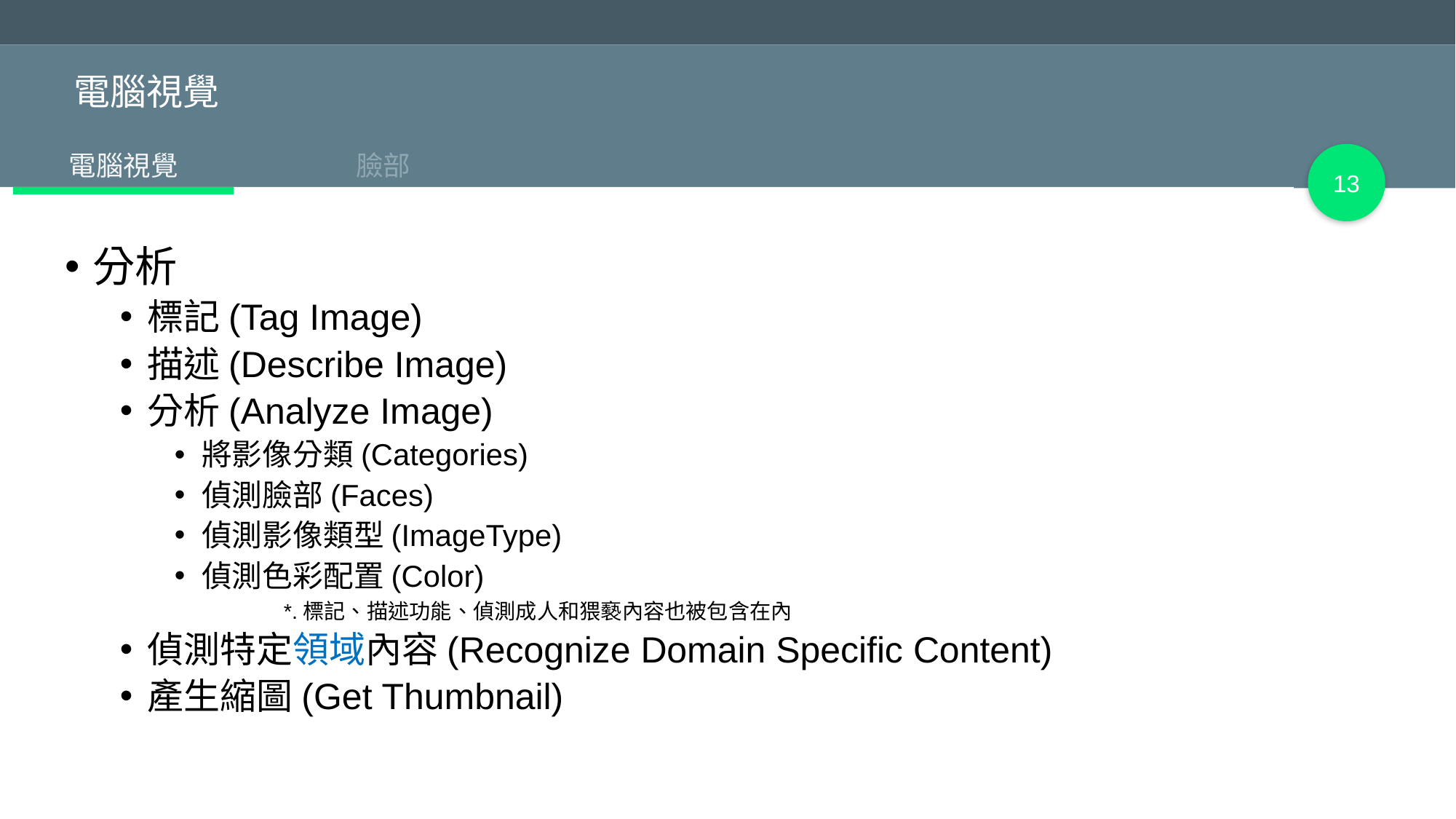

# 電腦視覺
電腦視覺
臉部

13

分析
標記(Tag Image)
描述(Describe Image)
分析(Analyze Image)
將影像分類(Categories)
偵測臉部(Faces)
偵測影像類型(ImageType)
偵測色彩配置(Color)
	*.標記、描述功能、偵測成人和猥褻內容也被包含在內
偵測特定領域內容(Recognize Domain Specific Content)
產生縮圖(Get Thumbnail)